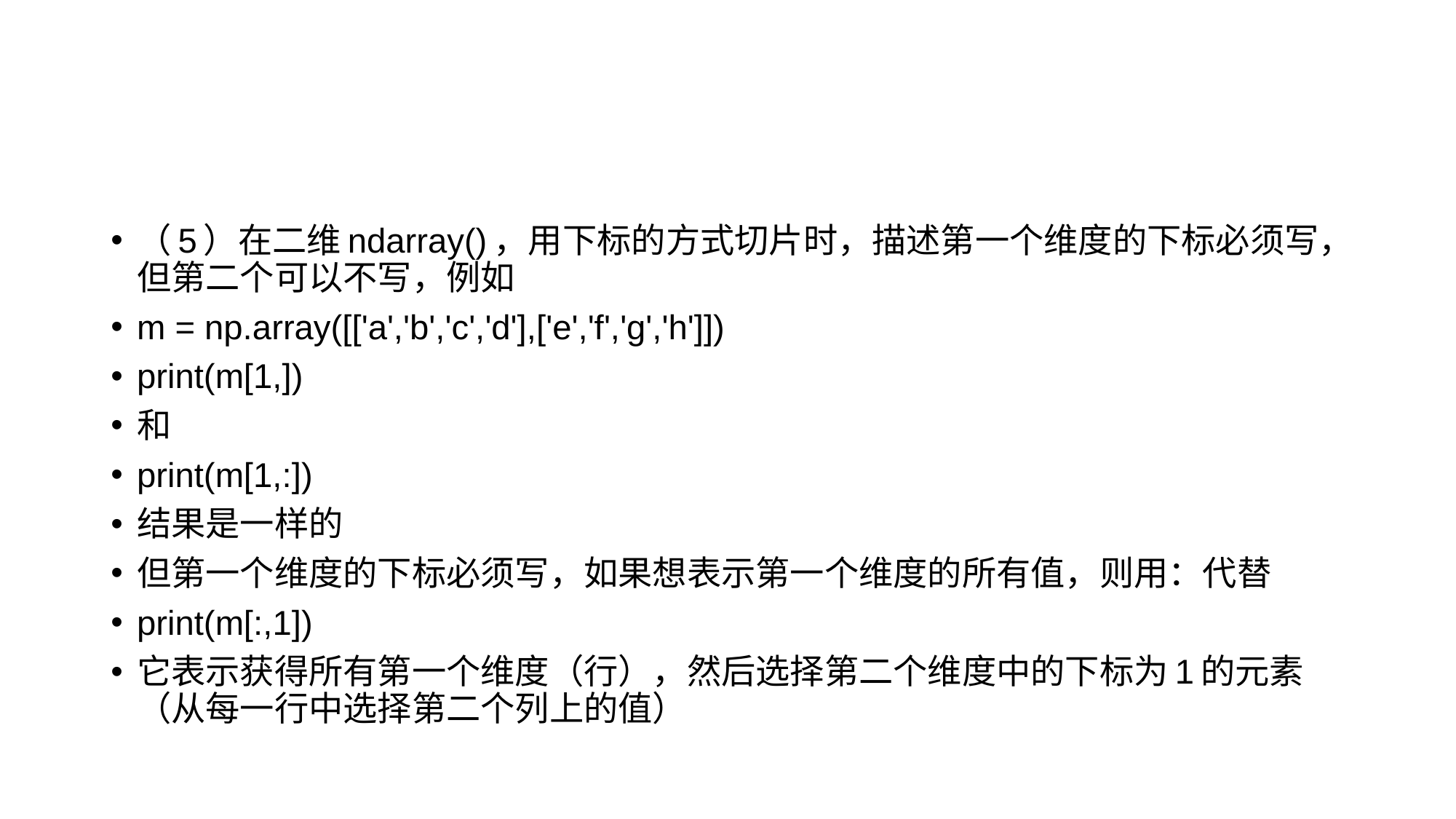

#
（5）在二维ndarray()，用下标的方式切片时，描述第一个维度的下标必须写，但第二个可以不写，例如
m = np.array([['a','b','c','d'],['e','f','g','h']])
print(m[1,])
和
print(m[1,:])
结果是一样的
但第一个维度的下标必须写，如果想表示第一个维度的所有值，则用：代替
print(m[:,1])
它表示获得所有第一个维度（行），然后选择第二个维度中的下标为1的元素（从每一行中选择第二个列上的值）